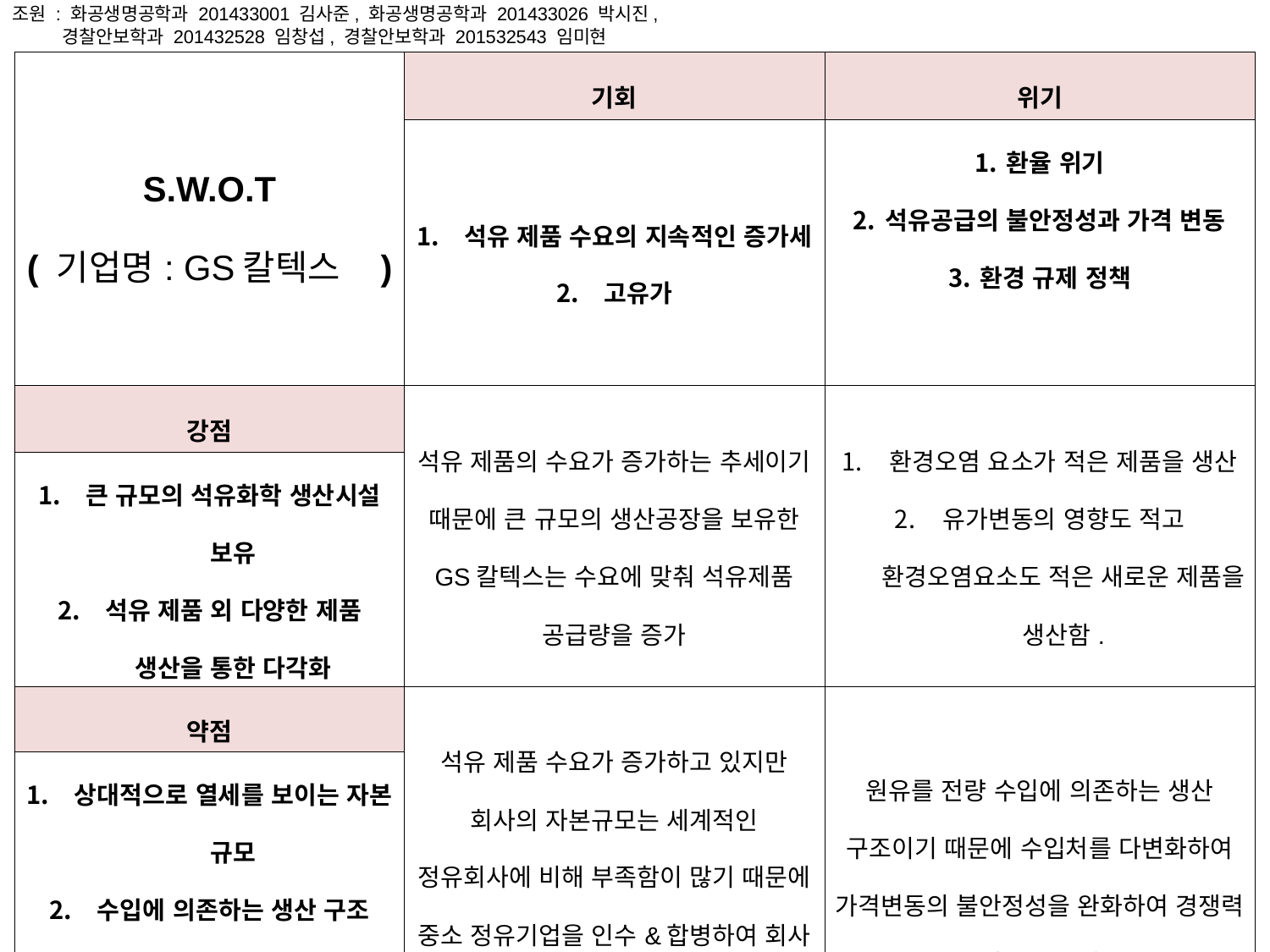

조원 : 화공생명공학과 201433001 김사준, 화공생명공학과 201433026 박시진,
         경찰안보학과 201432528 임창섭, 경찰안보학과 201532543 임미현
| S.W.O.T ( 기업명: GS칼텍스 ) | 기회 | 위기 |
| --- | --- | --- |
|  | 석유 제품 수요의 지속적인 증가세 고유가 | 환율 위기 석유공급의 불안정성과 가격 변동 환경 규제 정책 |
| 강점 | 석유 제품의 수요가 증가하는 추세이기 때문에 큰 규모의 생산공장을 보유한 GS칼텍스는 수요에 맞춰 석유제품 공급량을 증가 | 환경오염 요소가 적은 제품을 생산 유가변동의 영향도 적고 환경오염요소도 적은 새로운 제품을 생산함. |
| 큰 규모의 석유화학 생산시설 보유 석유 제품 외 다양한 제품 생산을 통한 다각화 |  |  |
| 약점 | 석유 제품 수요가 증가하고 있지만 회사의 자본규모는 세계적인 정유회사에 비해 부족함이 많기 때문에 중소 정유기업을 인수&합병하여 회사 및 자본의 규모를 확장 | 원유를 전량 수입에 의존하는 생산 구조이기 때문에 수입처를 다변화하여 가격변동의 불안정성을 완화하여 경쟁력 제고를 모색 |
| 상대적으로 열세를 보이는 자본 규모 수입에 의존하는 생산 구조 수출이 매출의 절반을 차지해 환율 변동에 민감 |  |  |